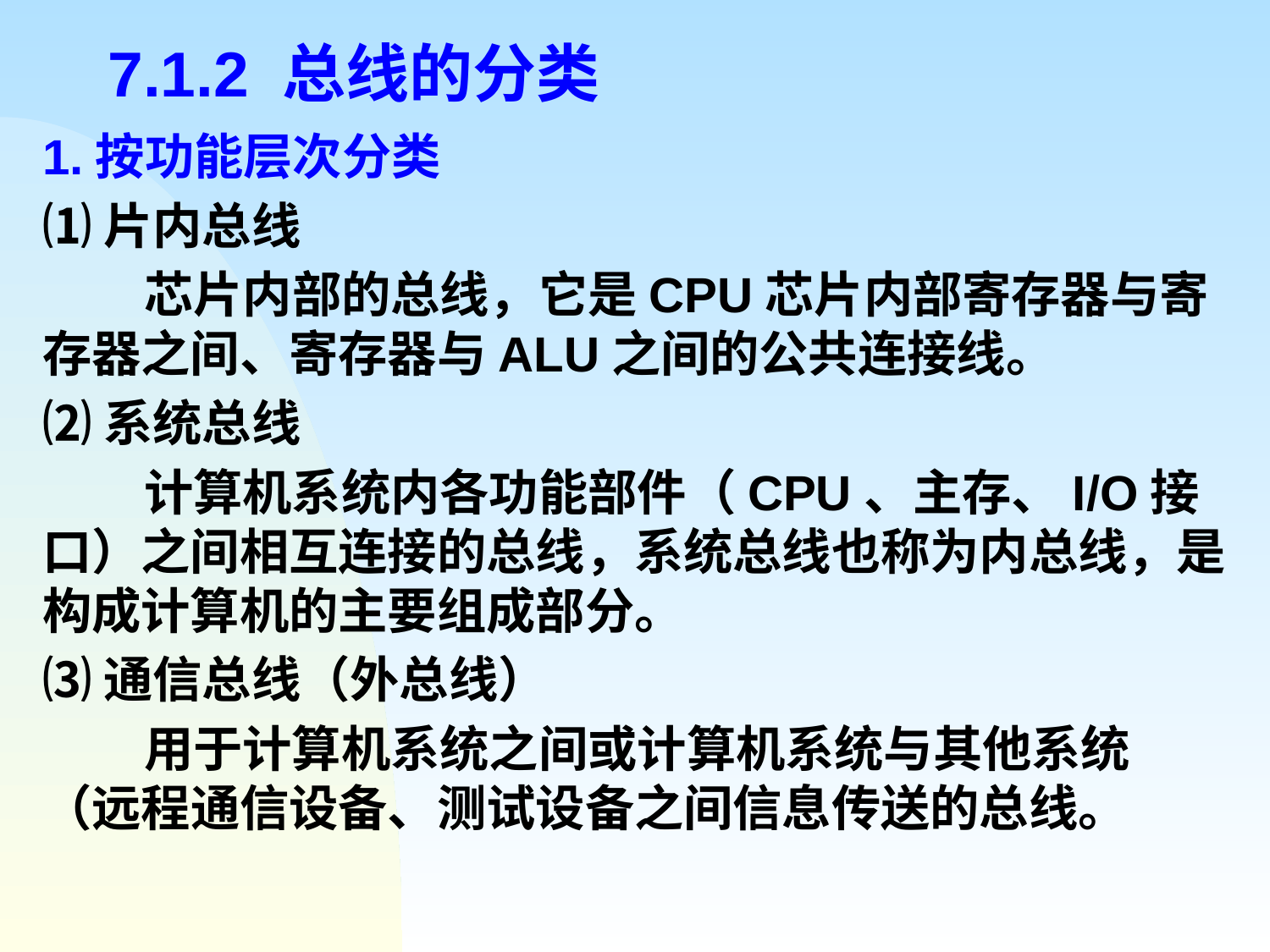

7.1.2 总线的分类
1.按功能层次分类
⑴片内总线
        芯片内部的总线，它是CPU芯片内部寄存器与寄存器之间、寄存器与ALU之间的公共连接线。
⑵系统总线
        计算机系统内各功能部件（CPU、主存、I/O接口）之间相互连接的总线，系统总线也称为内总线，是构成计算机的主要组成部分。
⑶通信总线（外总线）
        用于计算机系统之间或计算机系统与其他系统（远程通信设备、测试设备之间信息传送的总线。
113